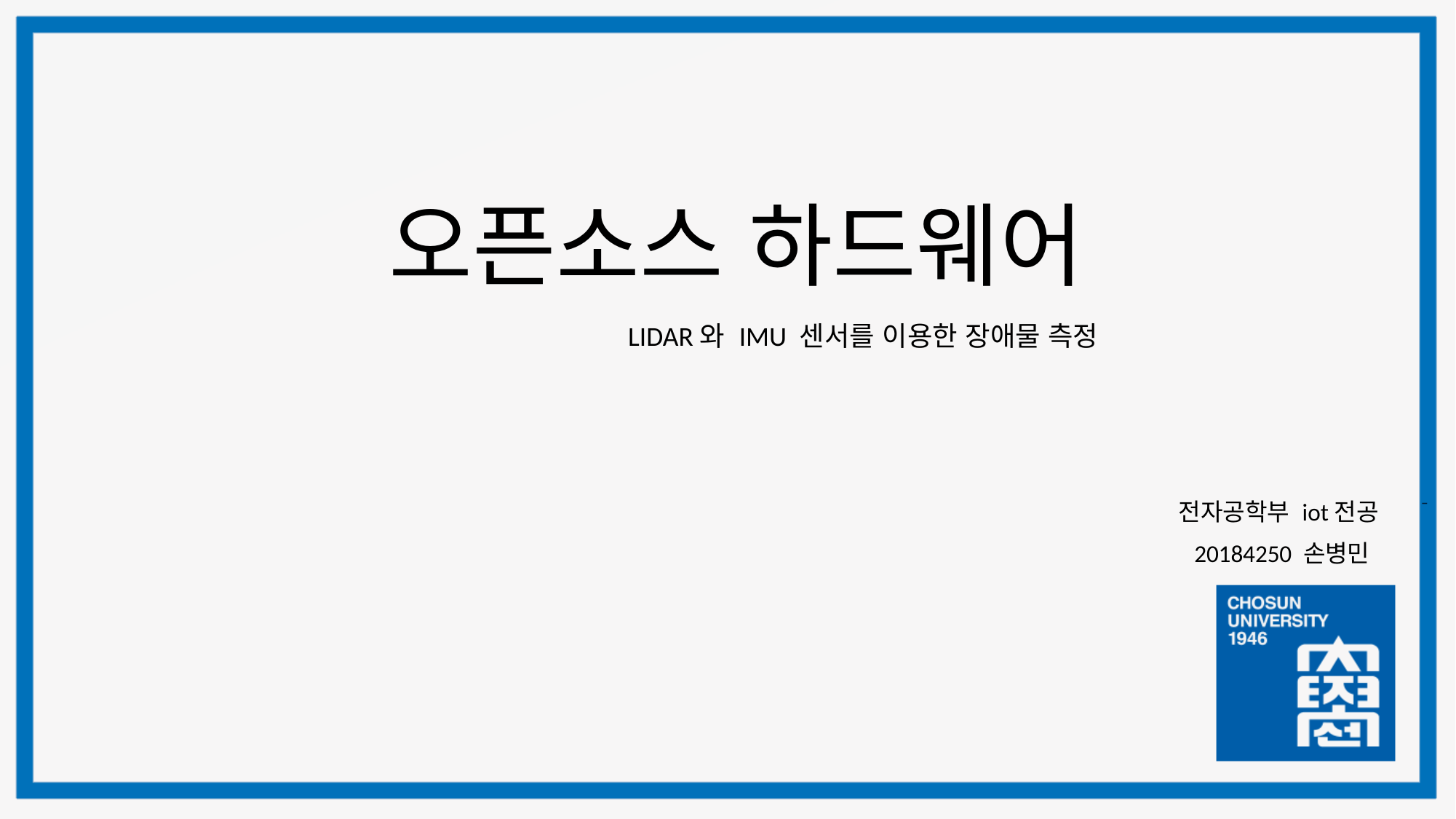

# 오픈소스 하드웨어
LIDAR와 IMU 센서를 이용한 장애물 측정
전자공학부 iot전공
20184250 손병민